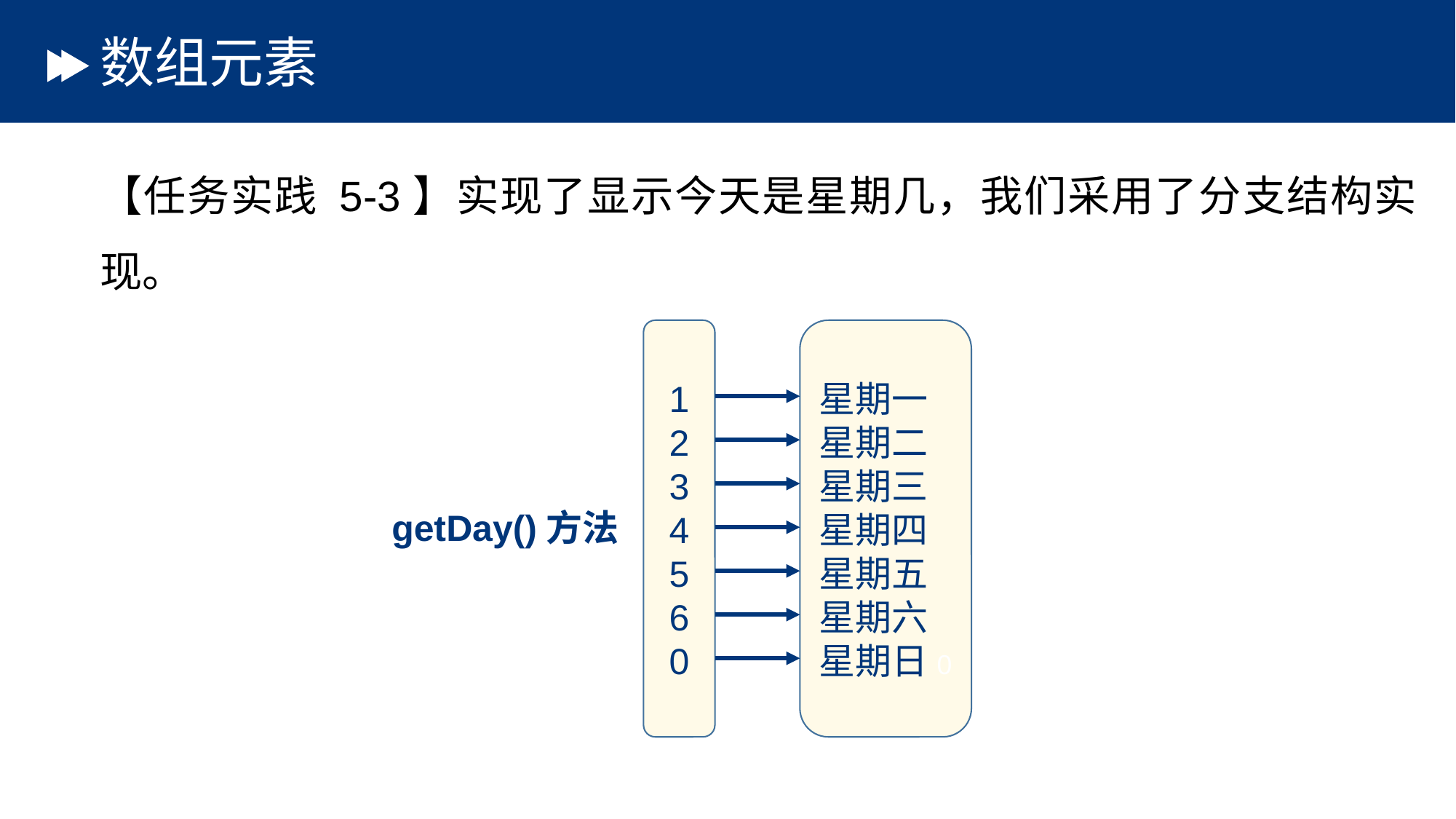

# 数组元素
【任务实践 5-3】实现了显示今天是星期几，我们采用了分支结构实现。
1
2
3
4
5
6
0
星期一
星期二星期三
星期四
星期五星期六
星期日0
getDay()方法析